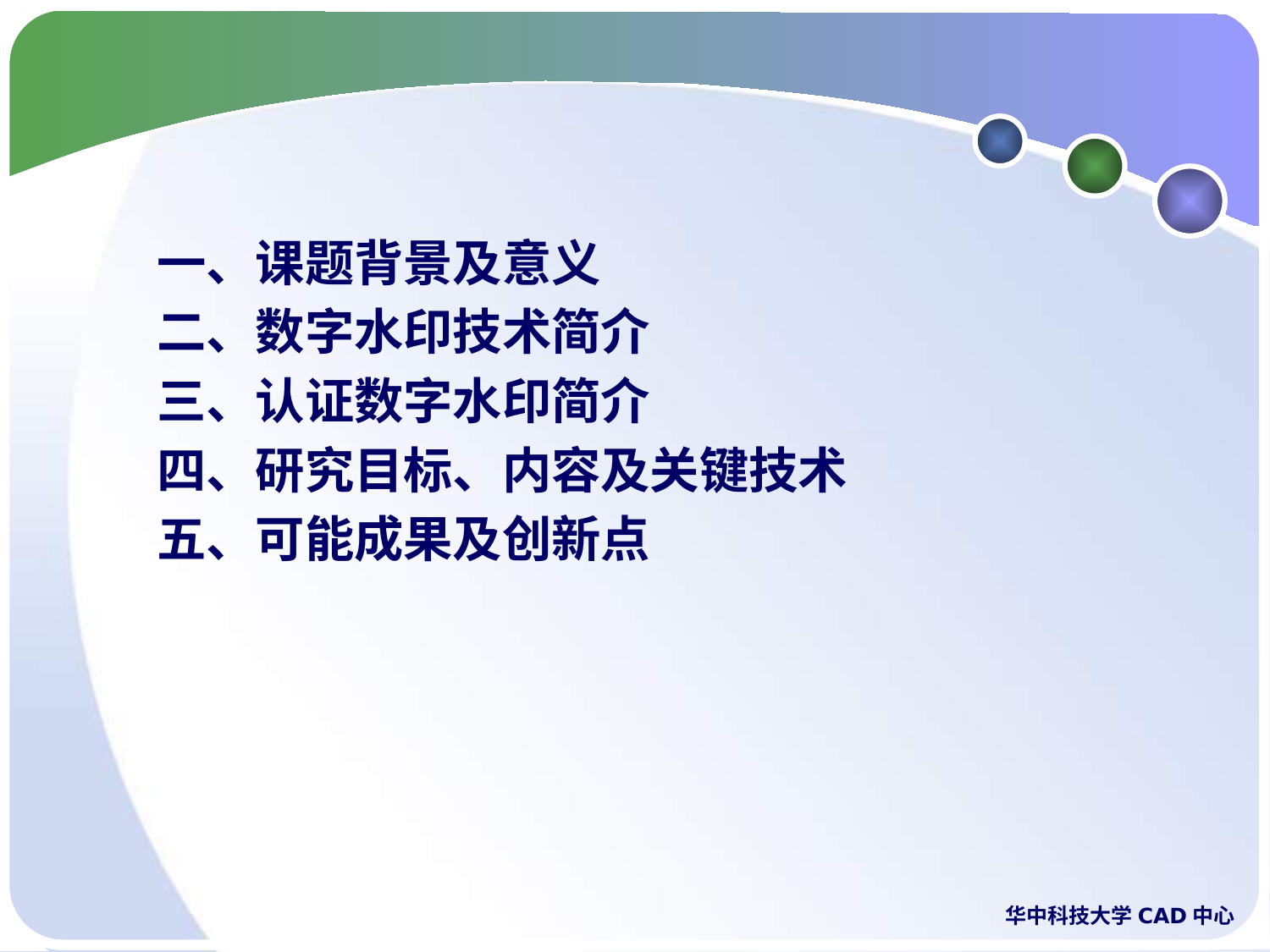

#

      一、课题背景及意义
      二、数字水印技术简介
      三、认证数字水印简介
      四、研究目标、内容及关键技术
      五、可能成果及创新点
华中科技大学CAD中心